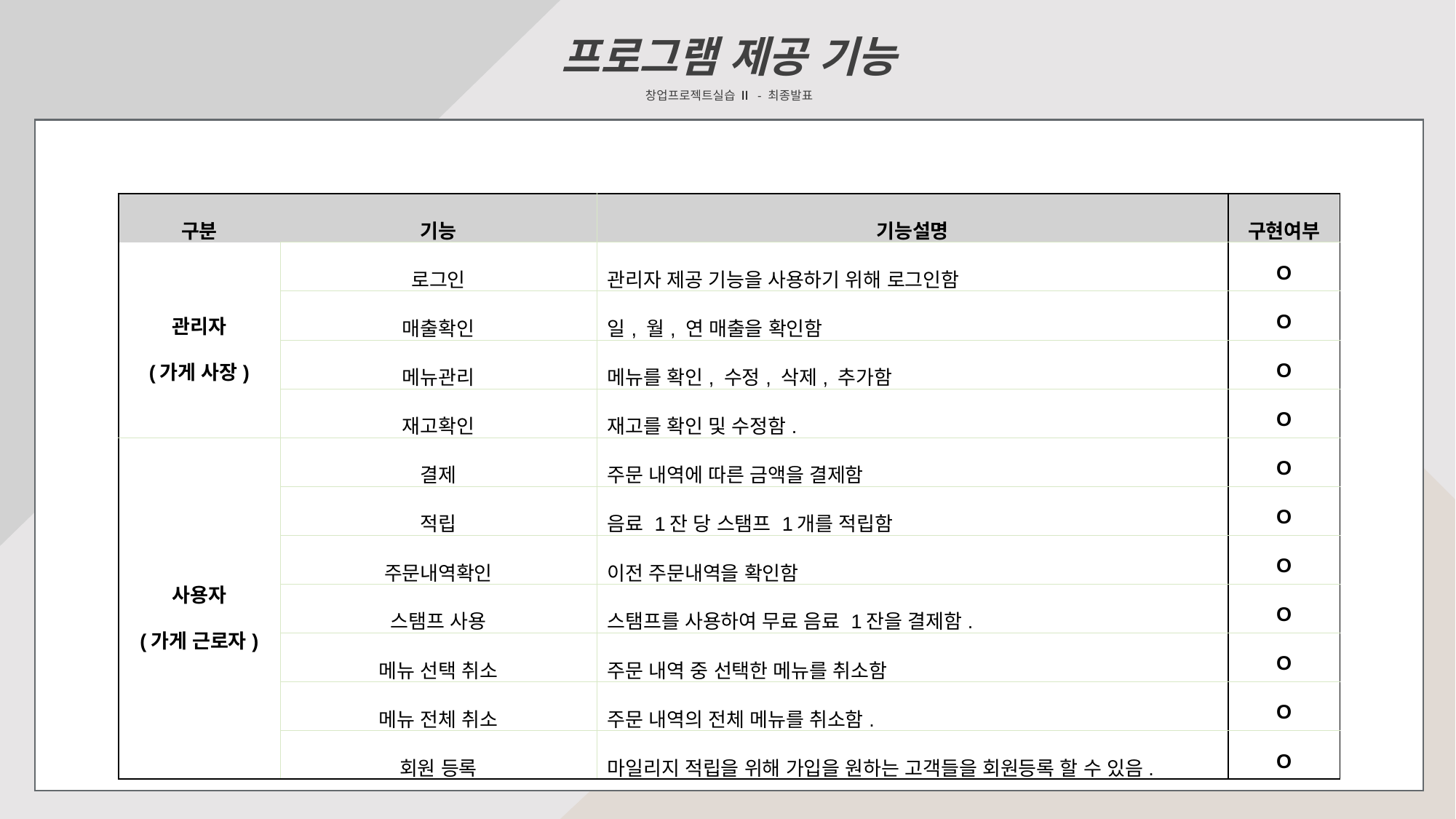

프로그램 제공 기능
창업프로젝트실습 Ⅱ - 최종발표

| 구분 | 기능 | 기능설명 | 구현여부 |
| --- | --- | --- | --- |
| 관리자 (가게 사장) | 로그인 | 관리자 제공 기능을 사용하기 위해 로그인함 | O |
|  | 매출확인 | 일, 월, 연 매출을 확인함 | O |
|  | 메뉴관리 | 메뉴를 확인, 수정, 삭제, 추가함 | O |
|  | 재고확인 | 재고를 확인 및 수정함. | O |
| 사용자 (가게 근로자) | 결제 | 주문 내역에 따른 금액을 결제함 | O |
|  | 적립 | 음료 1잔 당 스탬프 1개를 적립함 | O |
|  | 주문내역확인 | 이전 주문내역을 확인함 | O |
|  | 스탬프 사용 | 스탬프를 사용하여 무료 음료 1잔을 결제함. | O |
|  | 메뉴 선택 취소 | 주문 내역 중 선택한 메뉴를 취소함 | O |
|  | 메뉴 전체 취소 | 주문 내역의 전체 메뉴를 취소함. | O |
|  | 회원 등록 | 마일리지 적립을 위해 가입을 원하는 고객들을 회원등록 할 수 있음. | O |